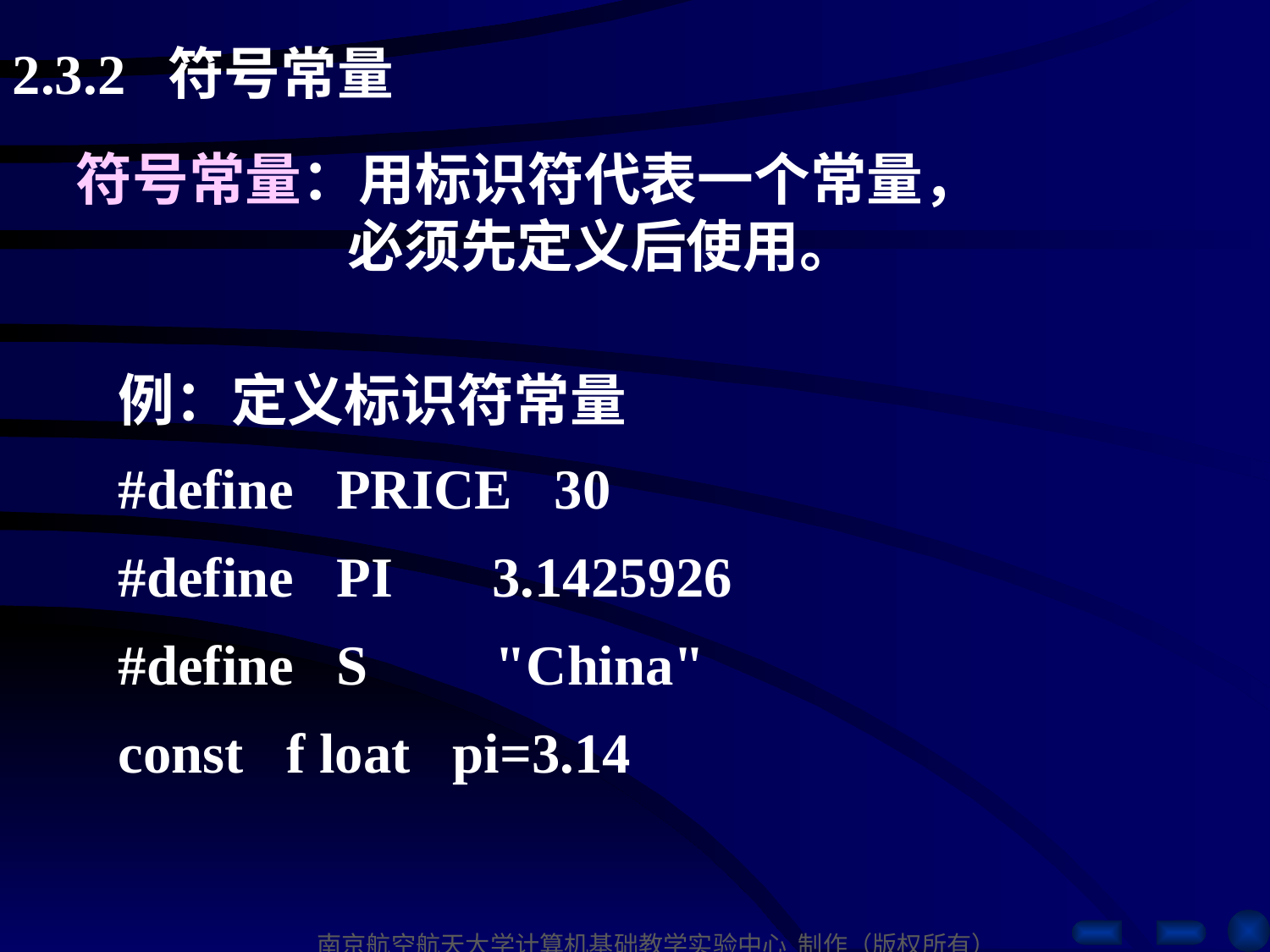

2.3.2  符号常量
符号常量：用标识符代表一个常量，
                    必须先定义后使用。
例：定义标识符常量
#define   PRICE   30
#define   PI       3.1425926
#define   S         "China"
const   f loat   pi=3.14